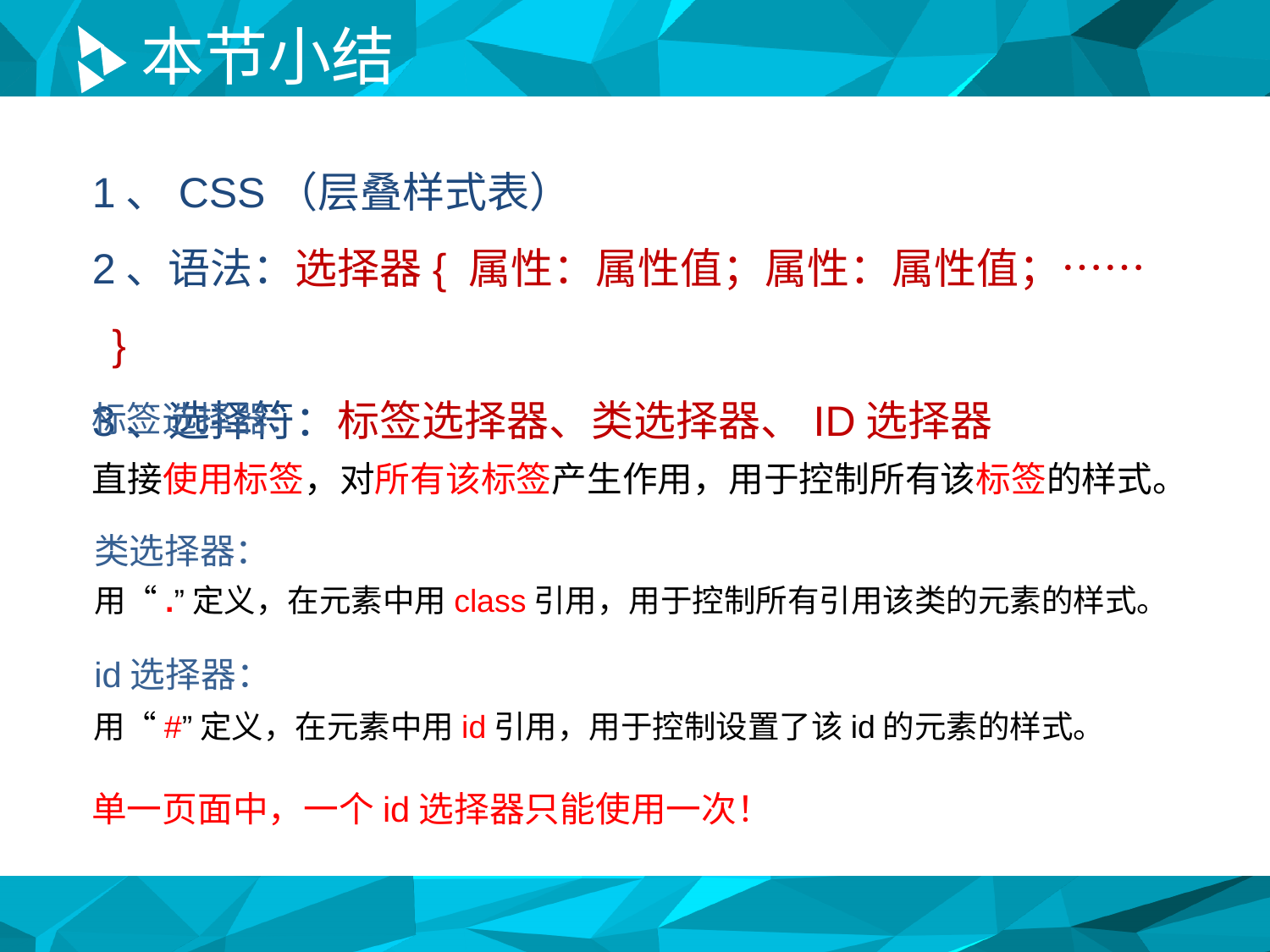

本节小结
1、CSS（层叠样式表）
2、语法：选择器{ 属性：属性值；属性：属性值；…… }
3、选择符：标签选择器、类选择器、ID选择器
标签选择器：
直接使用标签，对所有该标签产生作用，用于控制所有该标签的样式。
类选择器：
用“.”定义，在元素中用class引用，用于控制所有引用该类的元素的样式。
id选择器：
用“#”定义，在元素中用id引用，用于控制设置了该id的元素的样式。
单一页面中，一个id选择器只能使用一次！